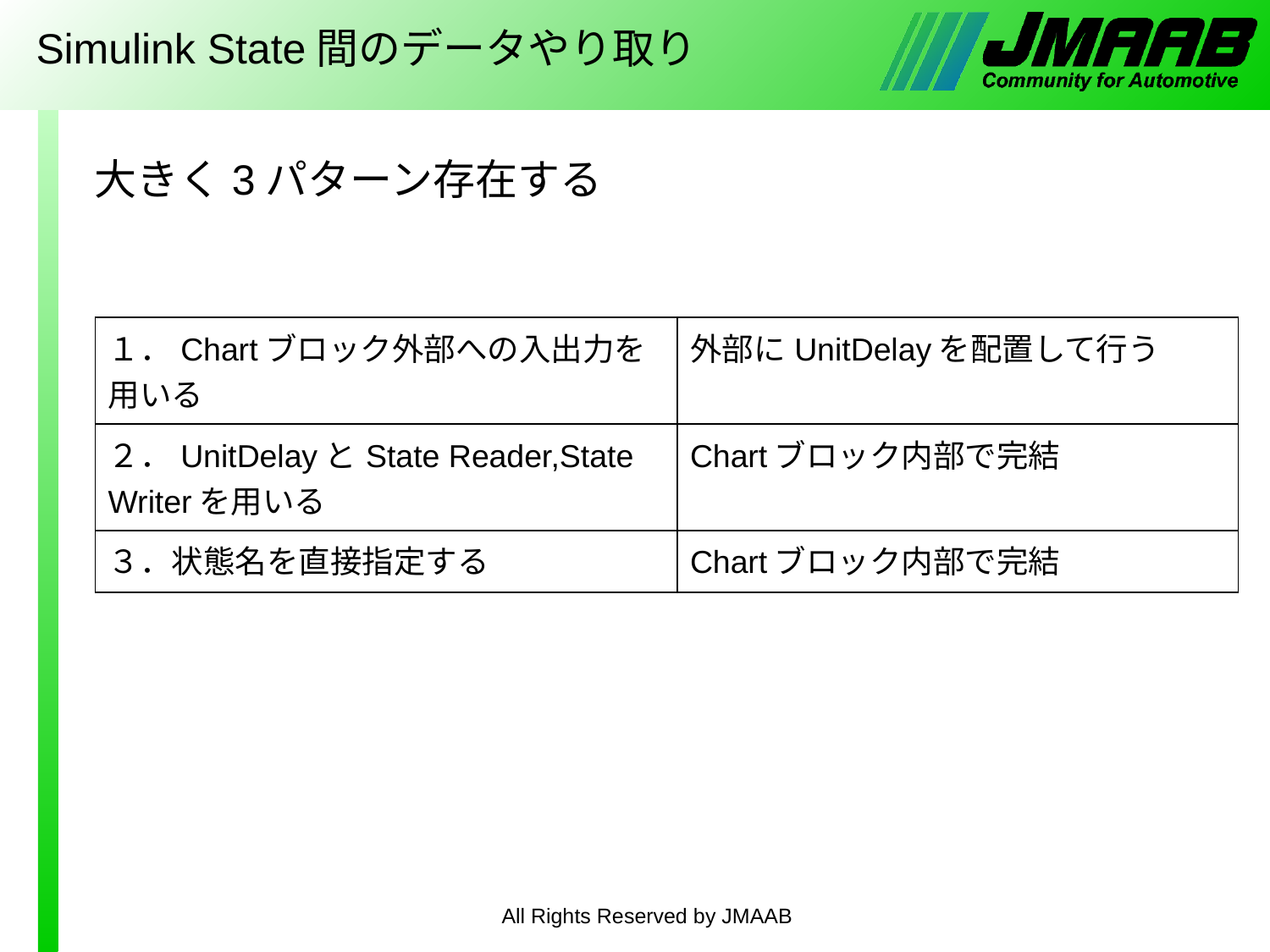

# Simulink State間のデータやり取り
大きく3パターン存在する

| １．Chartブロック外部への入出力を用いる | 外部にUnitDelayを配置して行う |
| --- | --- |
| ２．UnitDelayとState Reader,State Writerを用いる | Chartブロック内部で完結 |
| ３．状態名を直接指定する | Chartブロック内部で完結 |